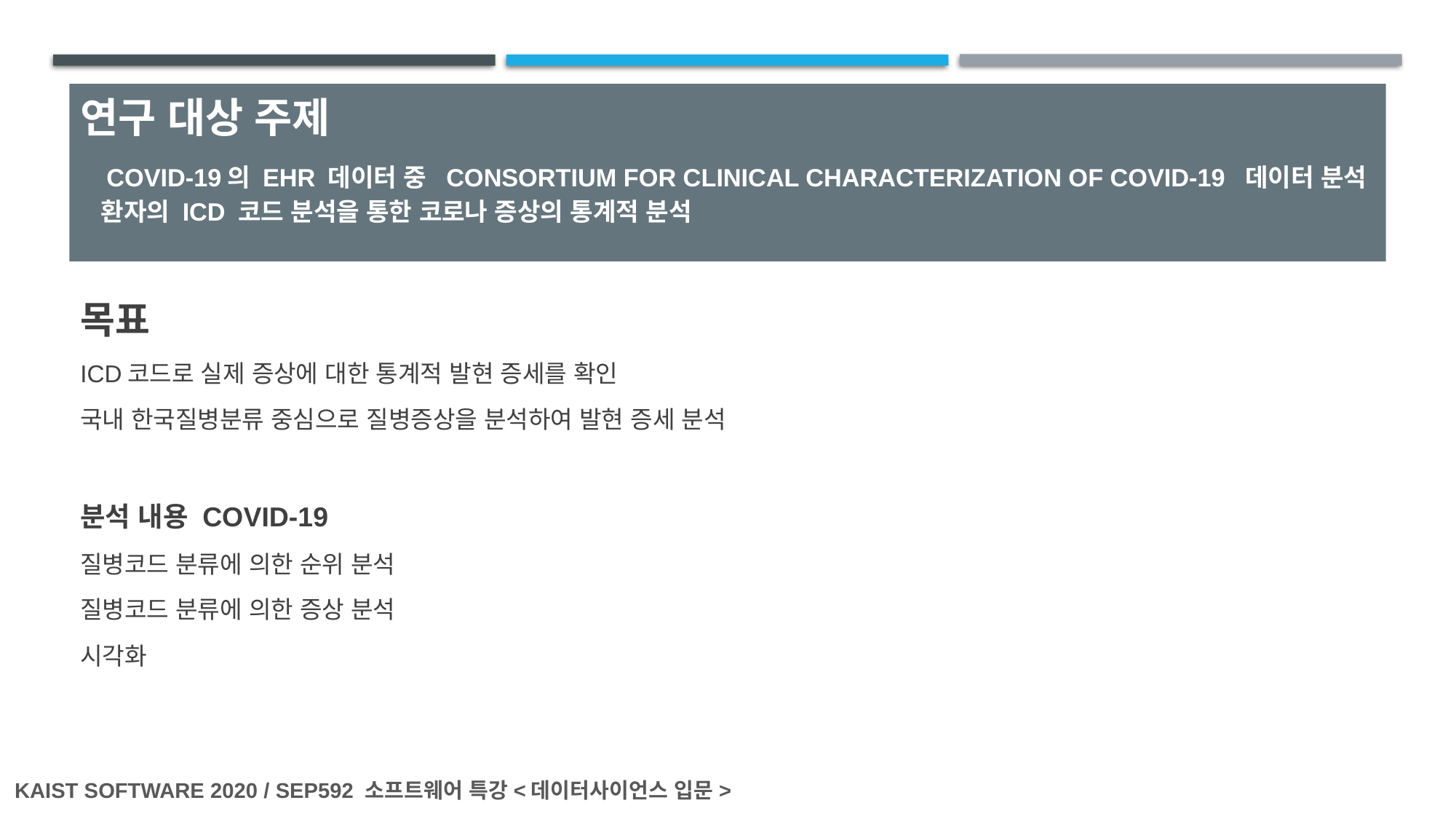

# 연구 대상 주제 COVID-19의 EHR 데이터 중  Consortium for Clinical Characterization of COVID-19  데이터 분석 환자의 ICD 코드 분석을 통한 코로나 증상의 통계적 분석

목표
ICD코드로 실제 증상에 대한 통계적 발현 증세를 확인
국내 한국질병분류 중심으로 질병증상을 분석하여 발현 증세 분석

분석 내용 COVID-19
질병코드 분류에 의한 순위 분석
질병코드 분류에 의한 증상 분석
시각화